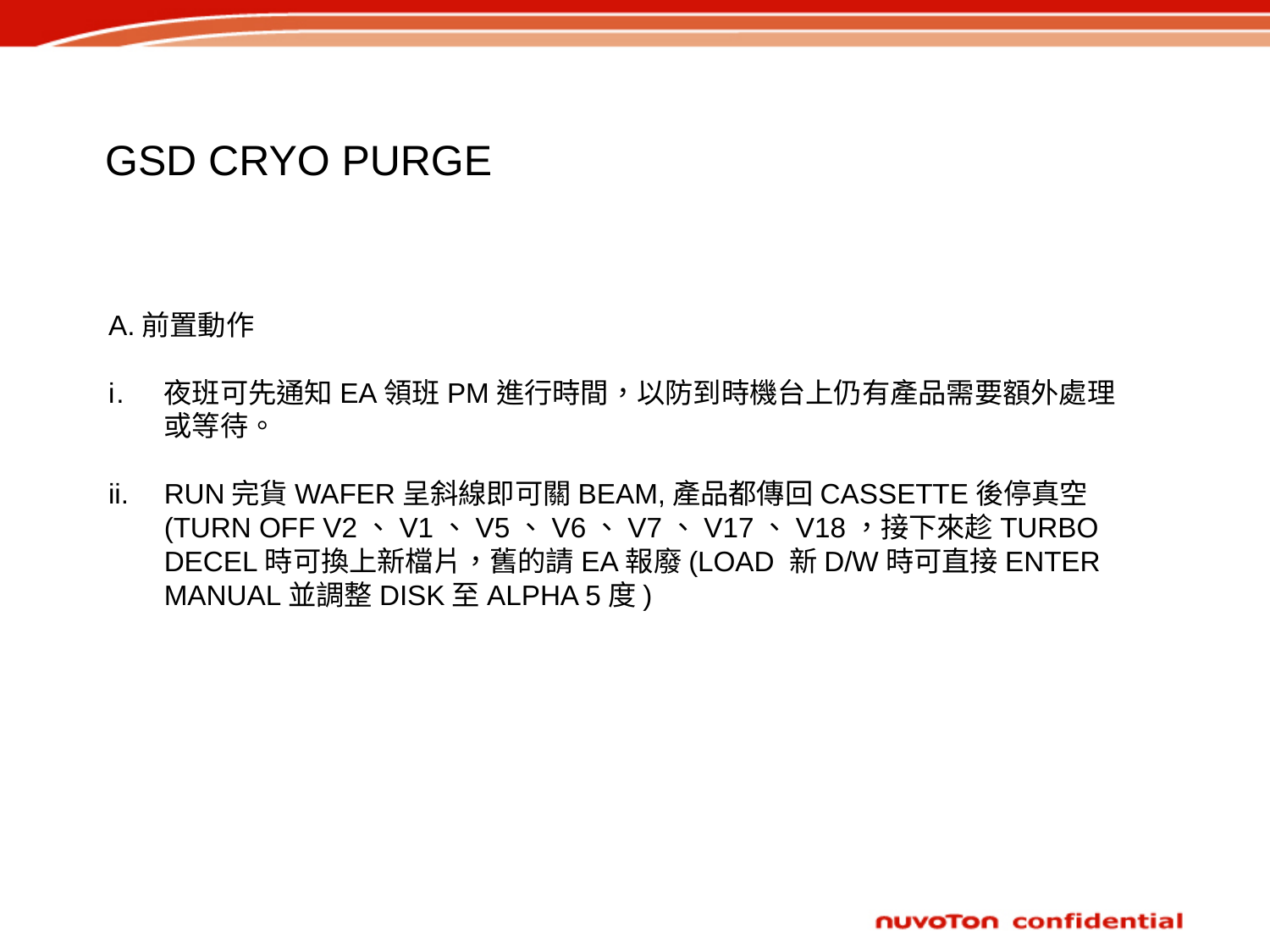

# GSD CRYO PURGE
A.前置動作

夜班可先通知EA領班PM進行時間，以防到時機台上仍有產品需要額外處理或等待。

RUN完貨WAFER呈斜線即可關BEAM,產品都傳回CASSETTE後停真空(TURN OFF V2、V1、V5、V6、V7、V17、V18，接下來趁TURBO DECEL時可換上新檔片，舊的請EA報廢(LOAD 新D/W時可直接ENTER MANUAL並調整DISK至ALPHA 5度)